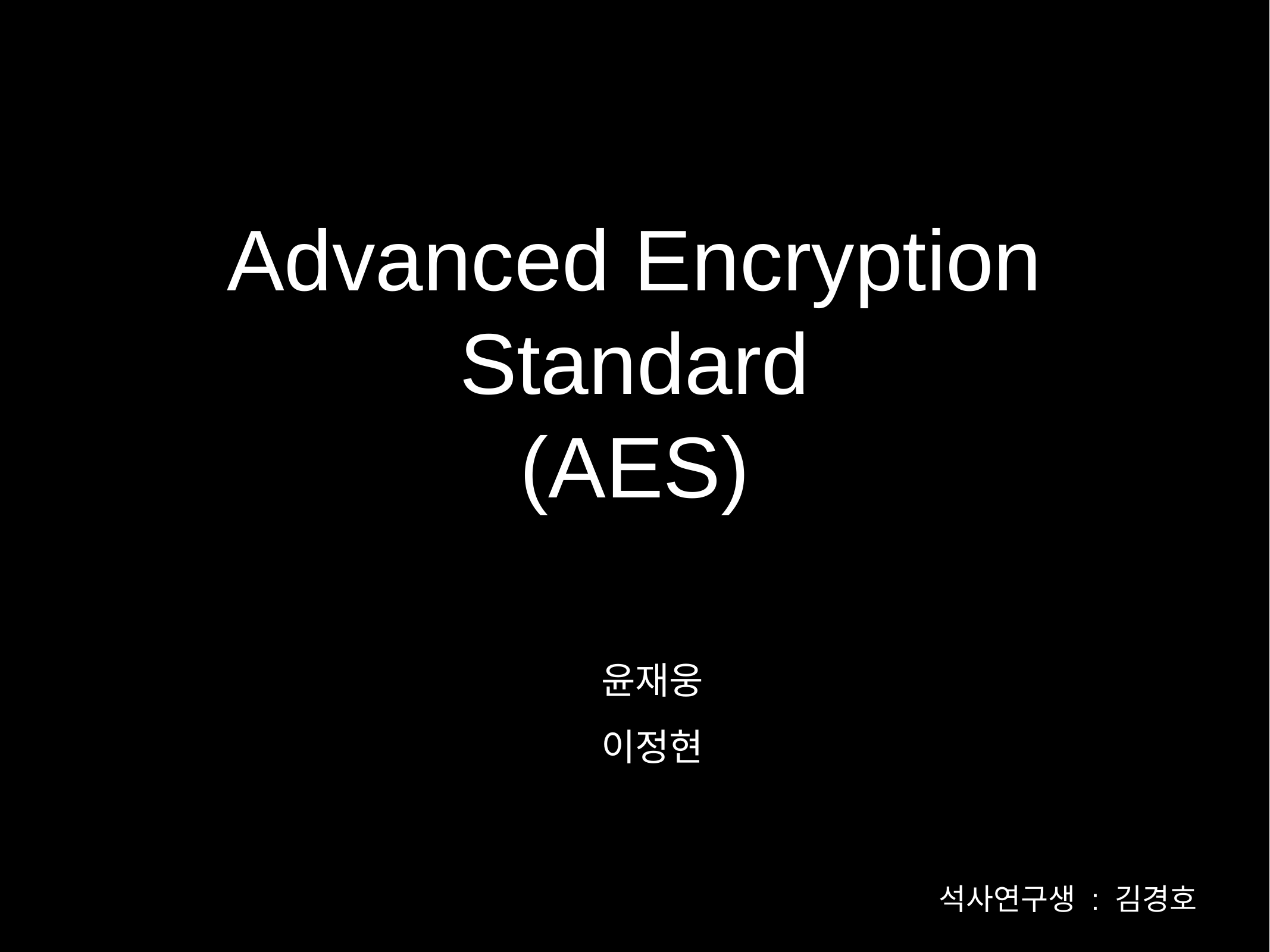

# Advanced Encryption Standard (AES)
윤재웅
이정현
석사연구생 : 김경호